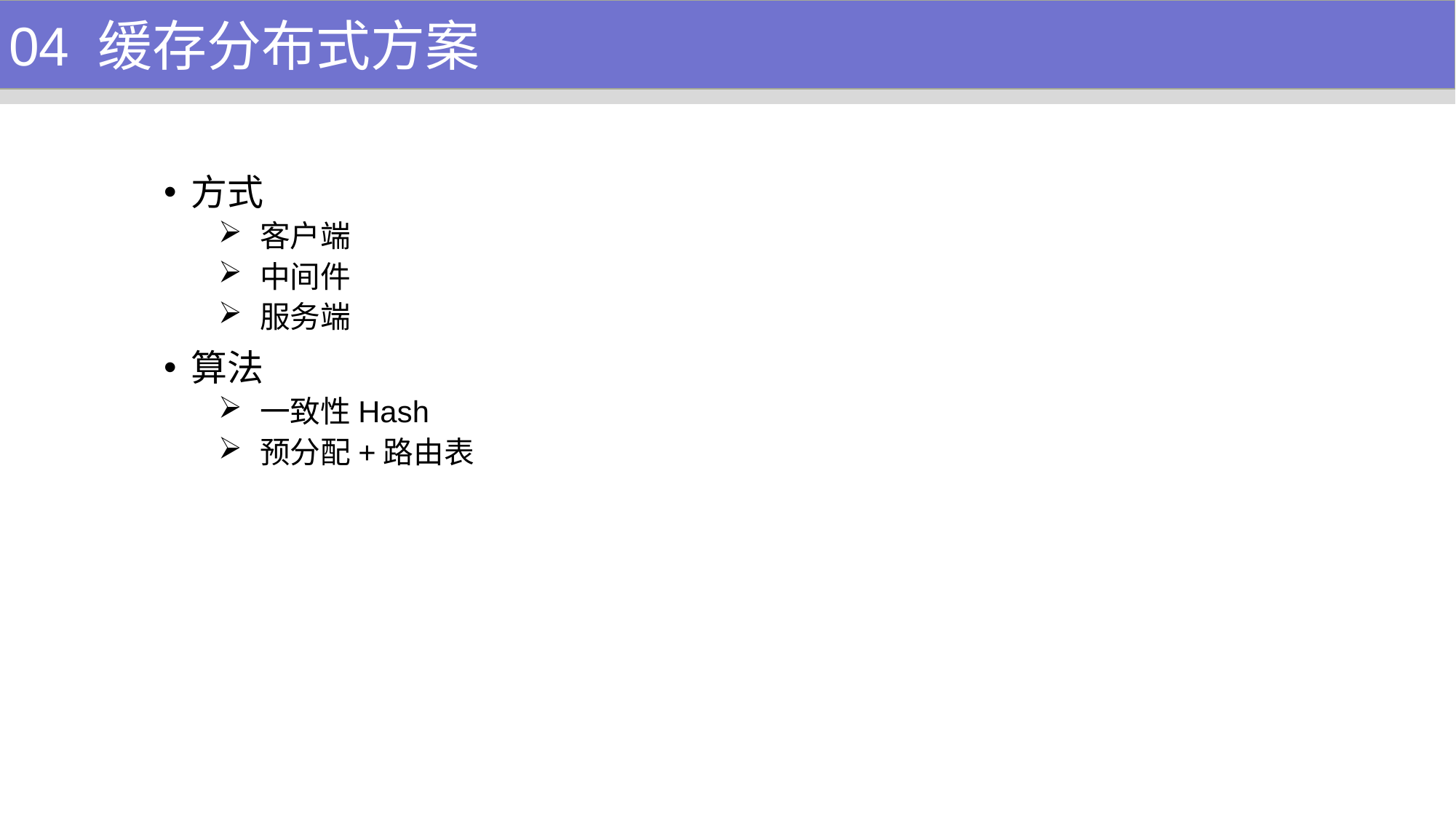

1、功能介绍
04 缓存分布式方案
方式
 客户端
 中间件
 服务端
算法
 一致性Hash
 预分配+路由表